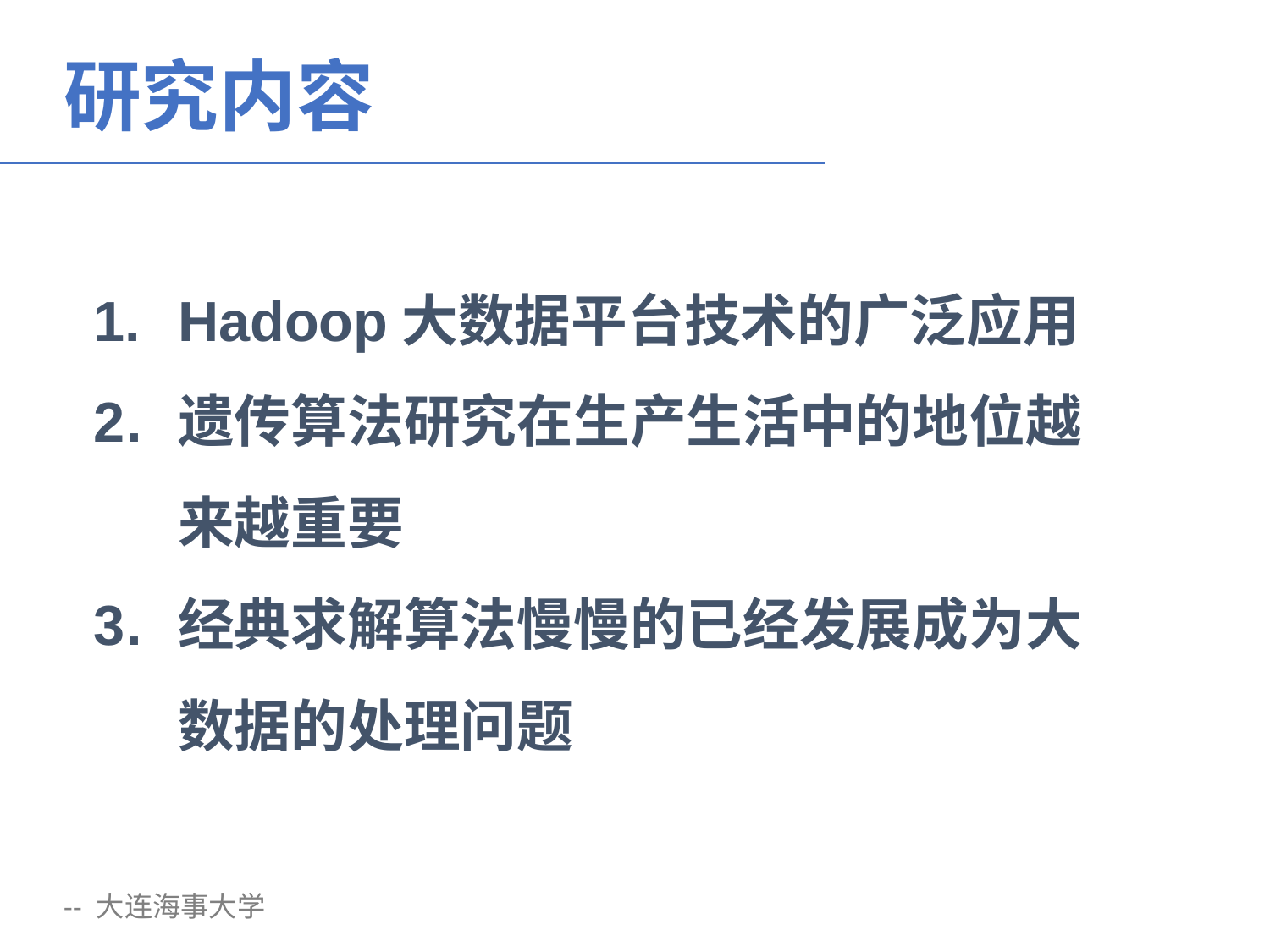

研究内容
Hadoop大数据平台技术的广泛应用
遗传算法研究在生产生活中的地位越来越重要
经典求解算法慢慢的已经发展成为大数据的处理问题
-- 大连海事大学